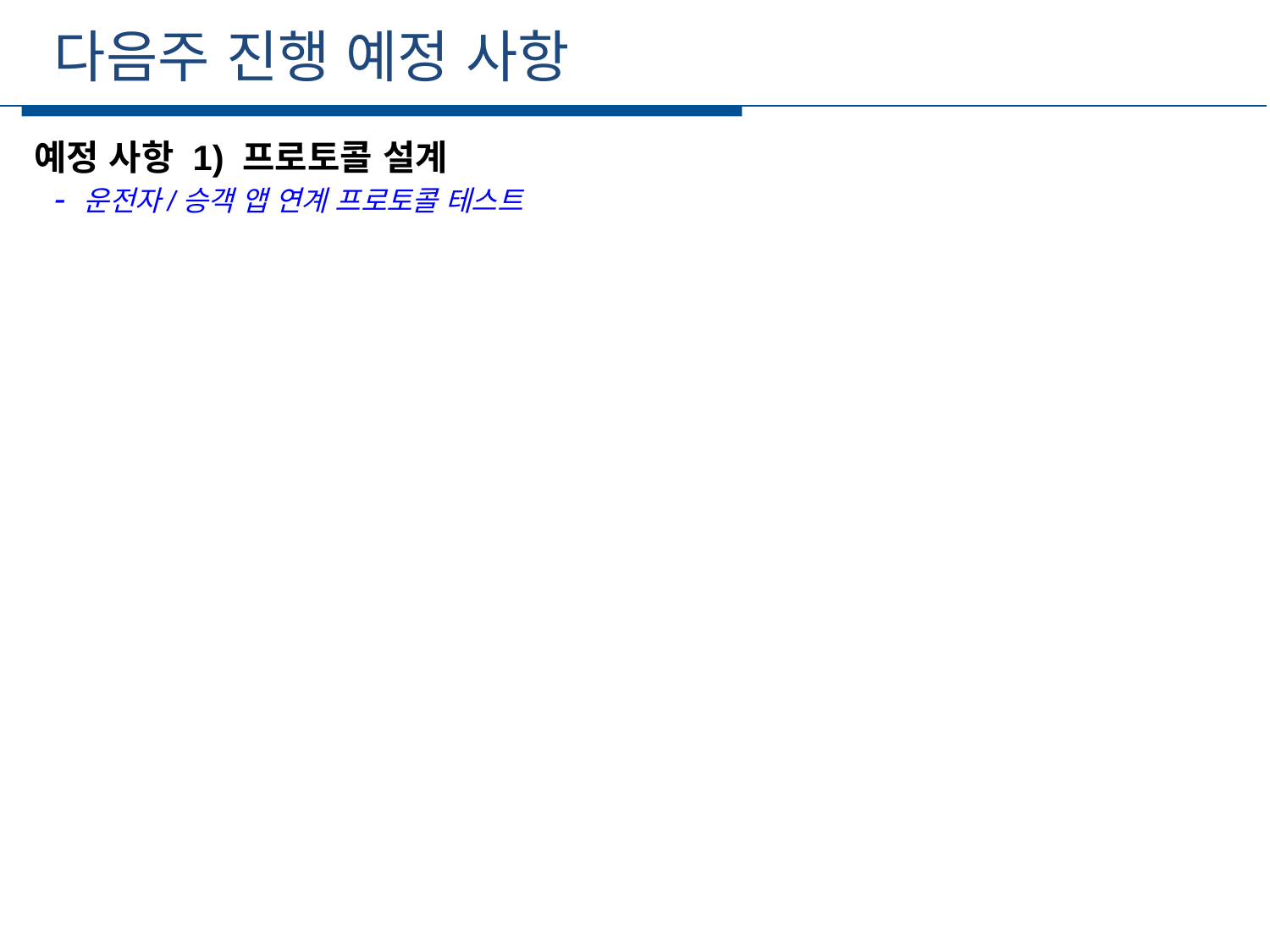

다음주 진행 예정 사항
세부일정

예정 사항 1) 프로토콜 설계
  - 운전자/승객 앱 연계 프로토콜 테스트